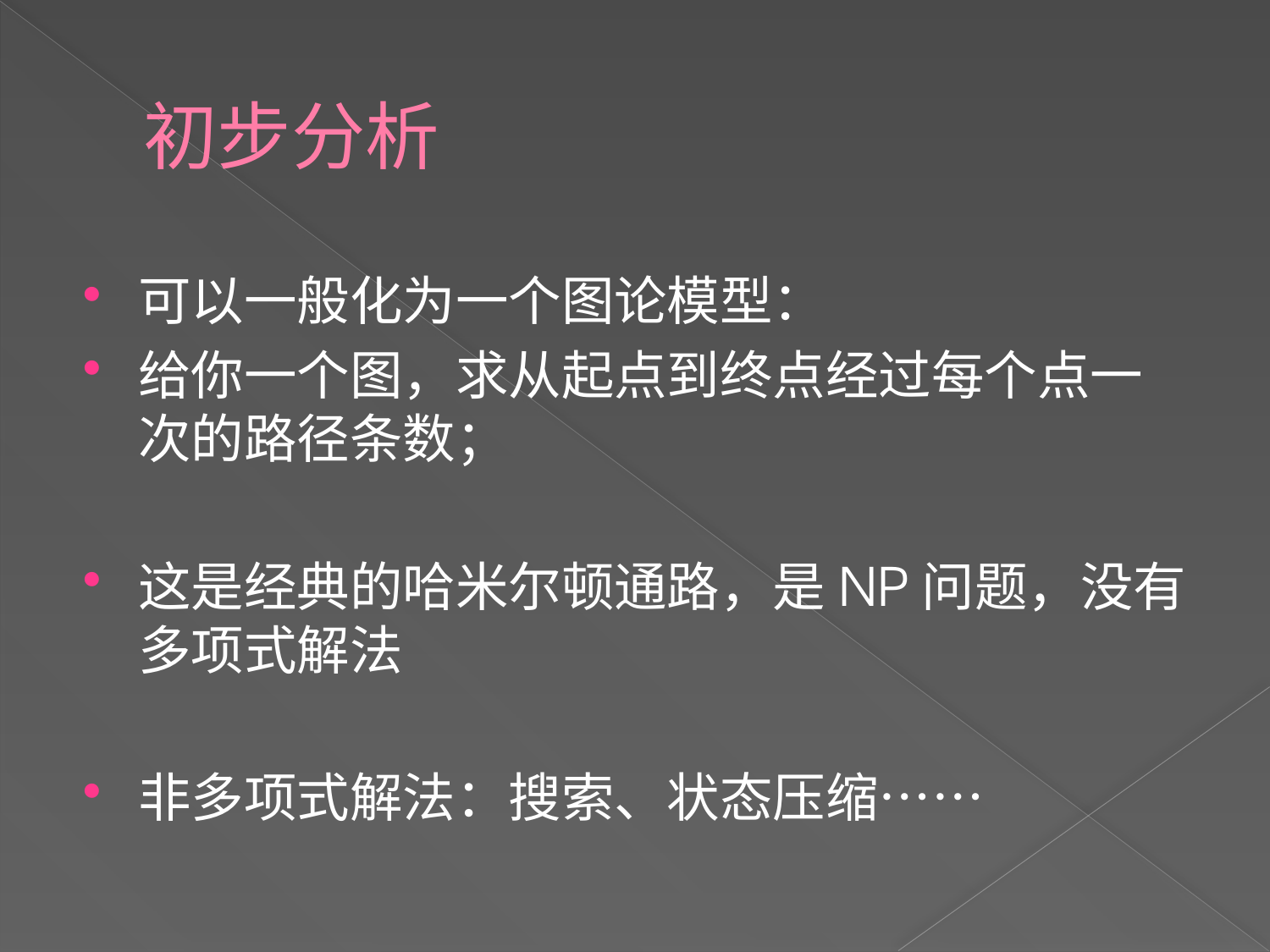

# 初步分析
可以一般化为一个图论模型：
给你一个图，求从起点到终点经过每个点一次的路径条数；

这是经典的哈米尔顿通路，是NP问题，没有多项式解法

非多项式解法：搜索、状态压缩……